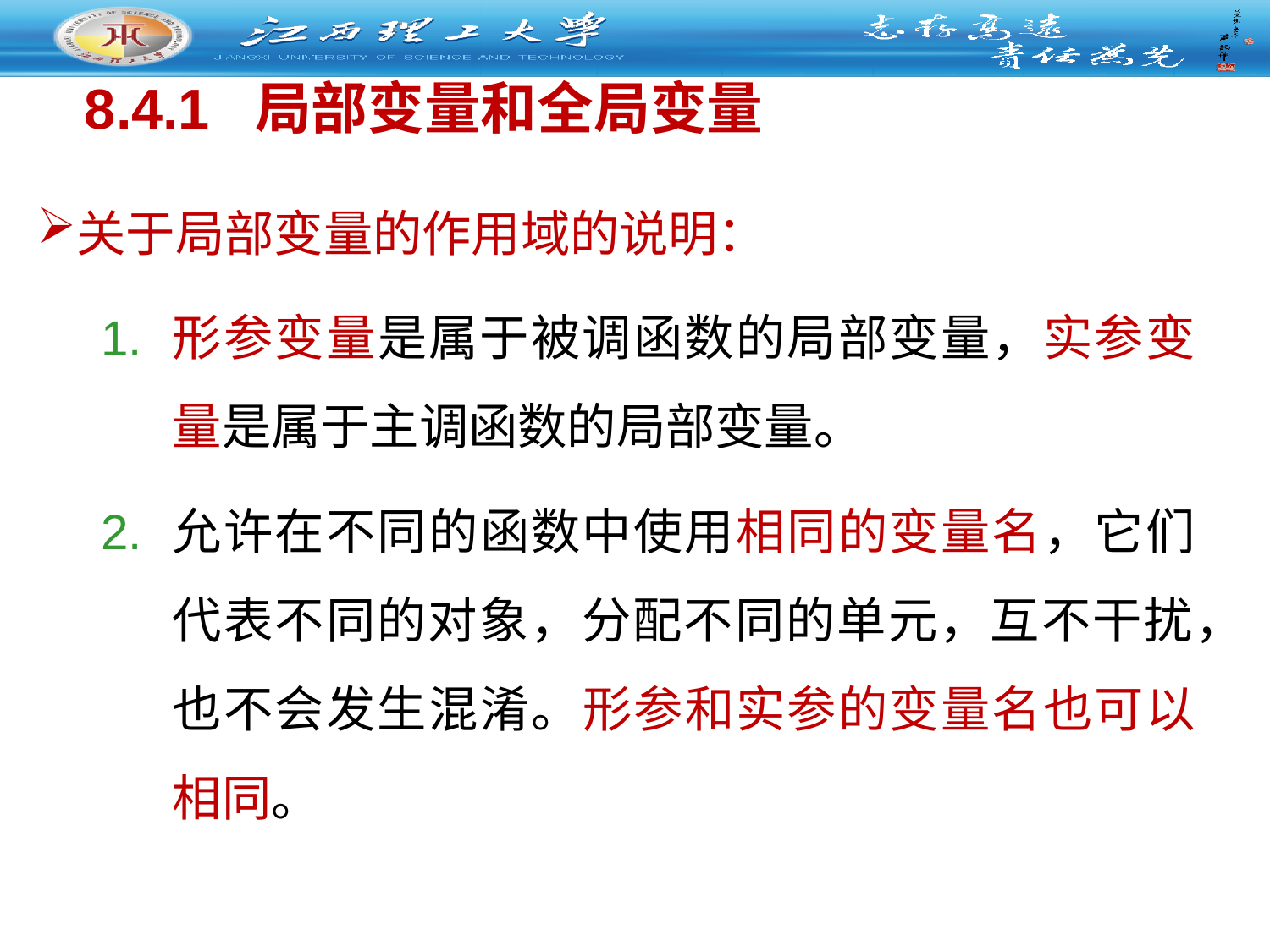

# 8.4.1  局部变量和全局变量
关于局部变量的作用域的说明：
形参变量是属于被调函数的局部变量，实参变量是属于主调函数的局部变量。
允许在不同的函数中使用相同的变量名，它们代表不同的对象，分配不同的单元，互不干扰，也不会发生混淆。形参和实参的变量名也可以相同。